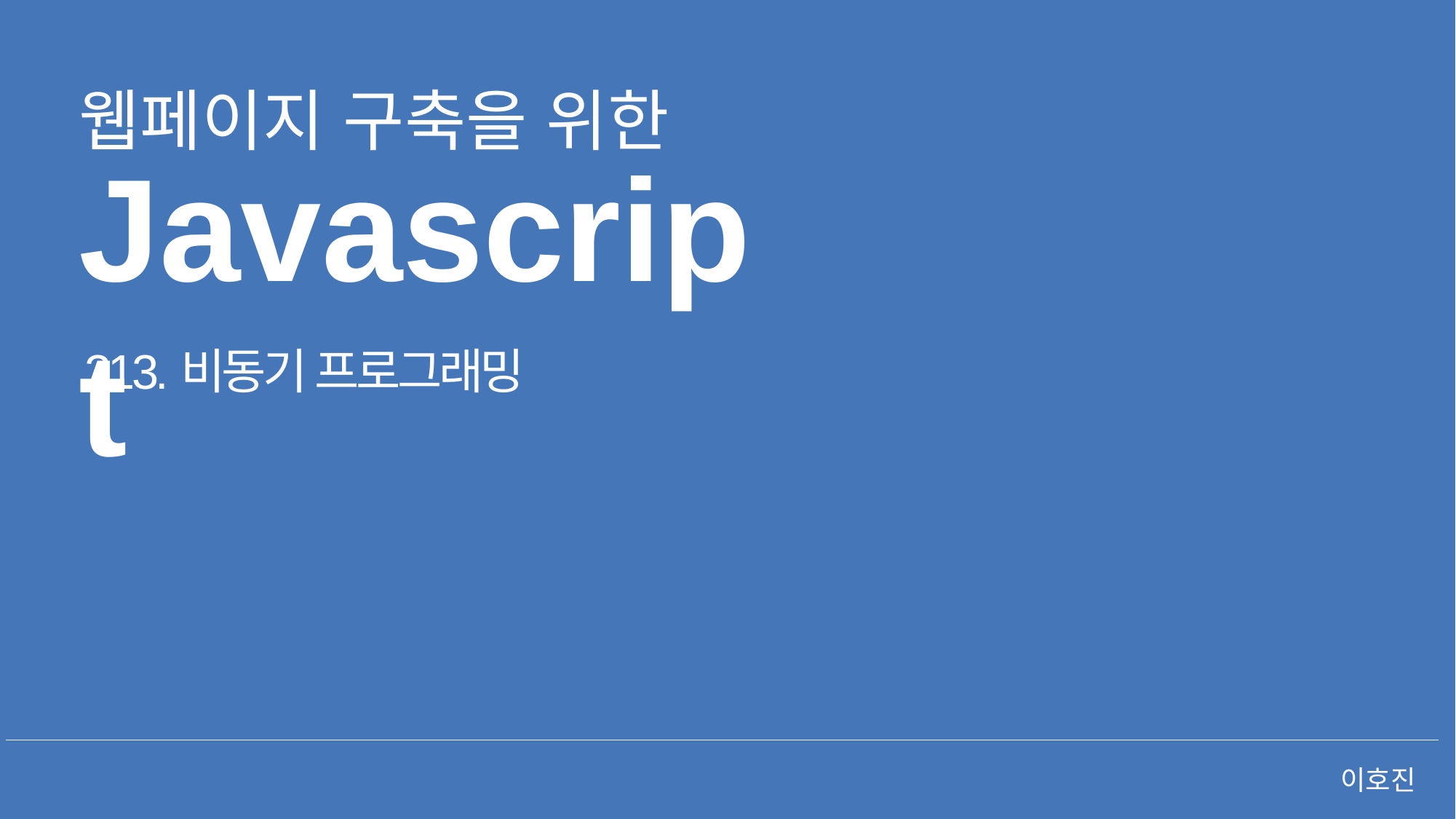

웹페이지 구축을 위한
Javascript
313.비동기 프로그래밍
이호진